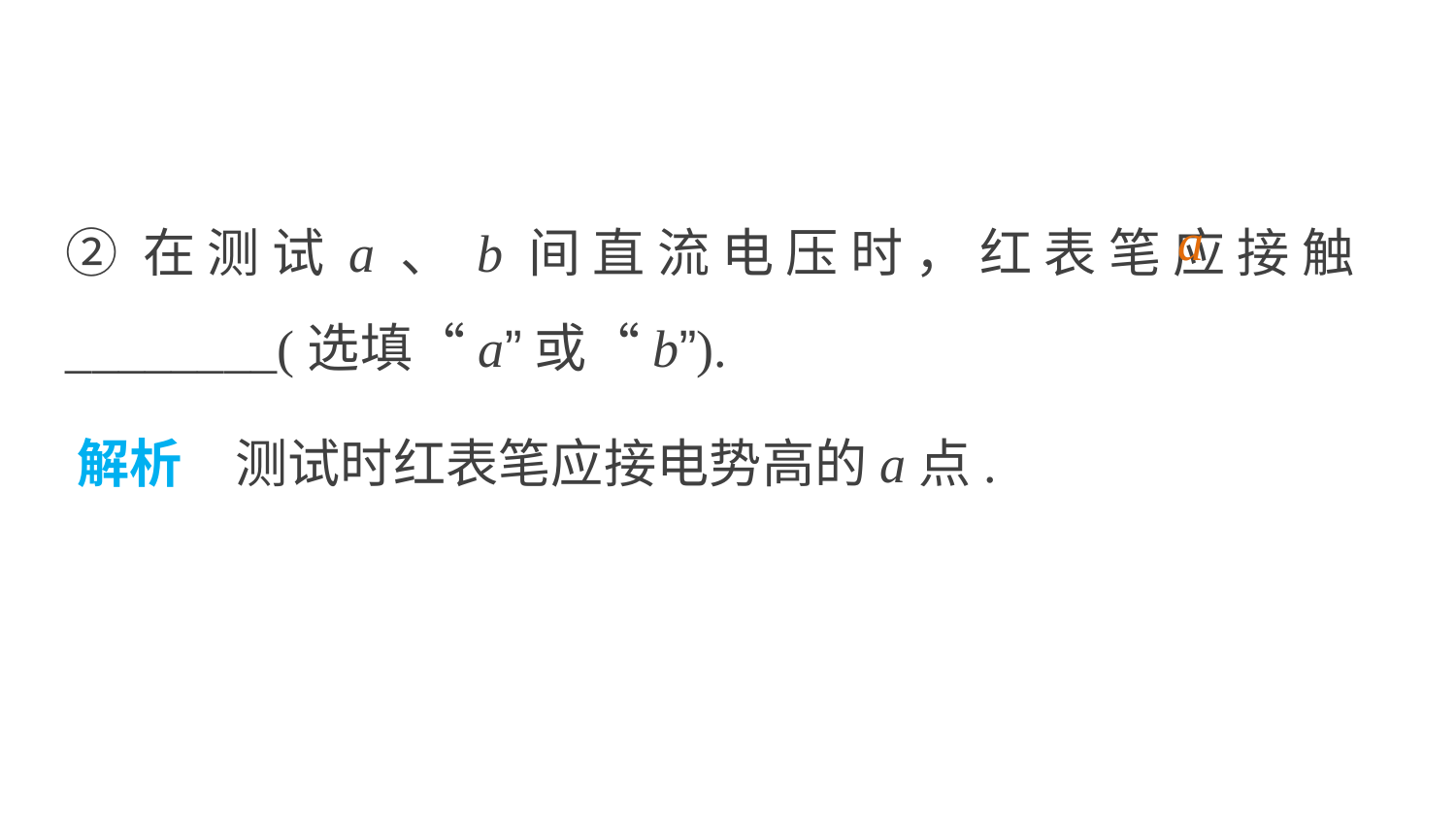

②在测试a、b间直流电压时，红表笔应接触________(选填“a”或“b”).
a
解析　测试时红表笔应接电势高的a点.